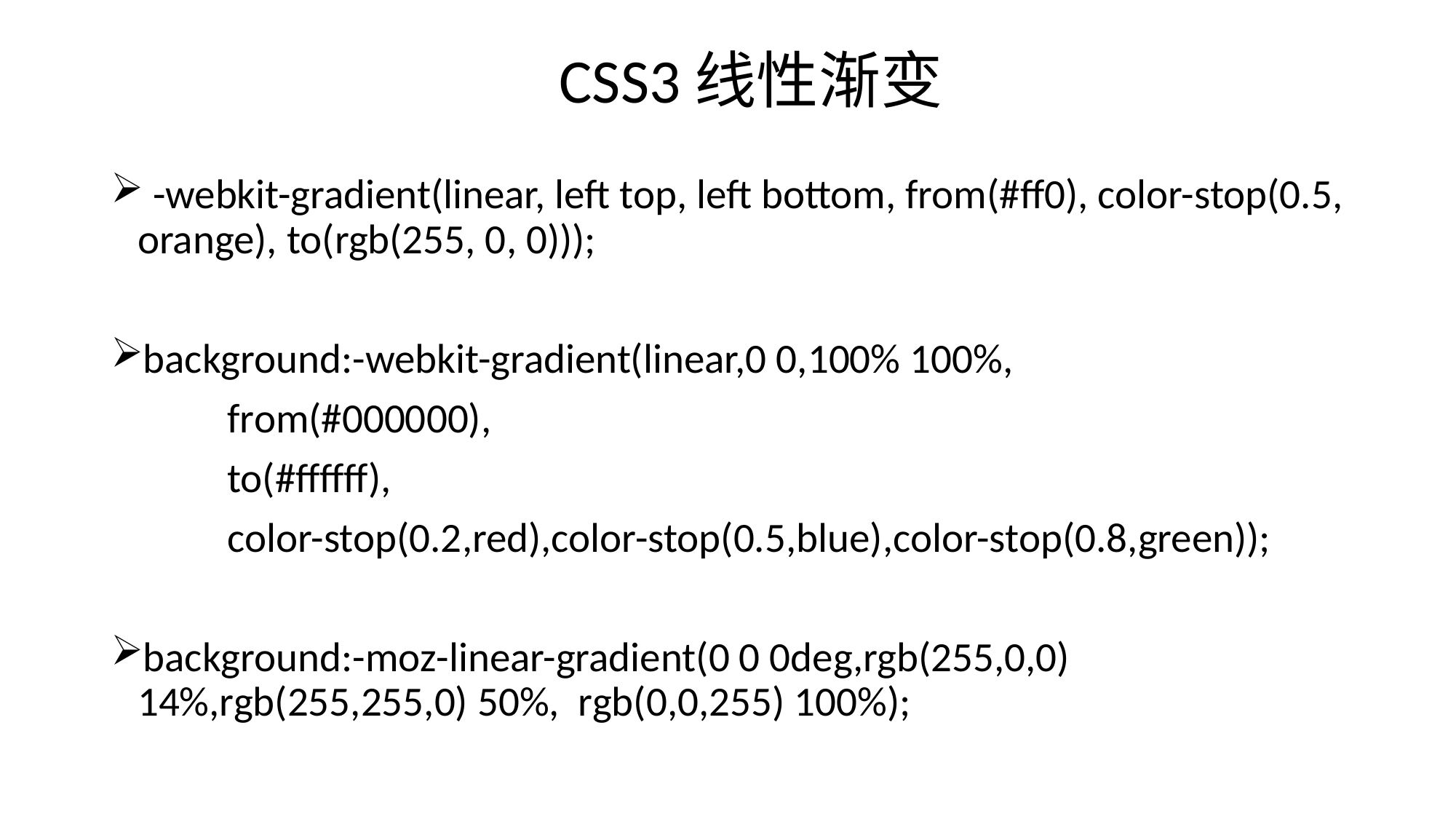

# CSS3线性渐变

 -webkit-gradient(linear, left top, left bottom, from(#ff0), color-stop(0.5, orange), to(rgb(255, 0, 0)));

background:-webkit-gradient(linear,0 0,100% 100%,
		 from(#000000),
		 to(#ffffff),
		 color-stop(0.2,red),color-stop(0.5,blue),color-stop(0.8,green));

background:-moz-linear-gradient(0 0 0deg,rgb(255,0,0) 14%,rgb(255,255,0) 50%,  rgb(0,0,255) 100%);